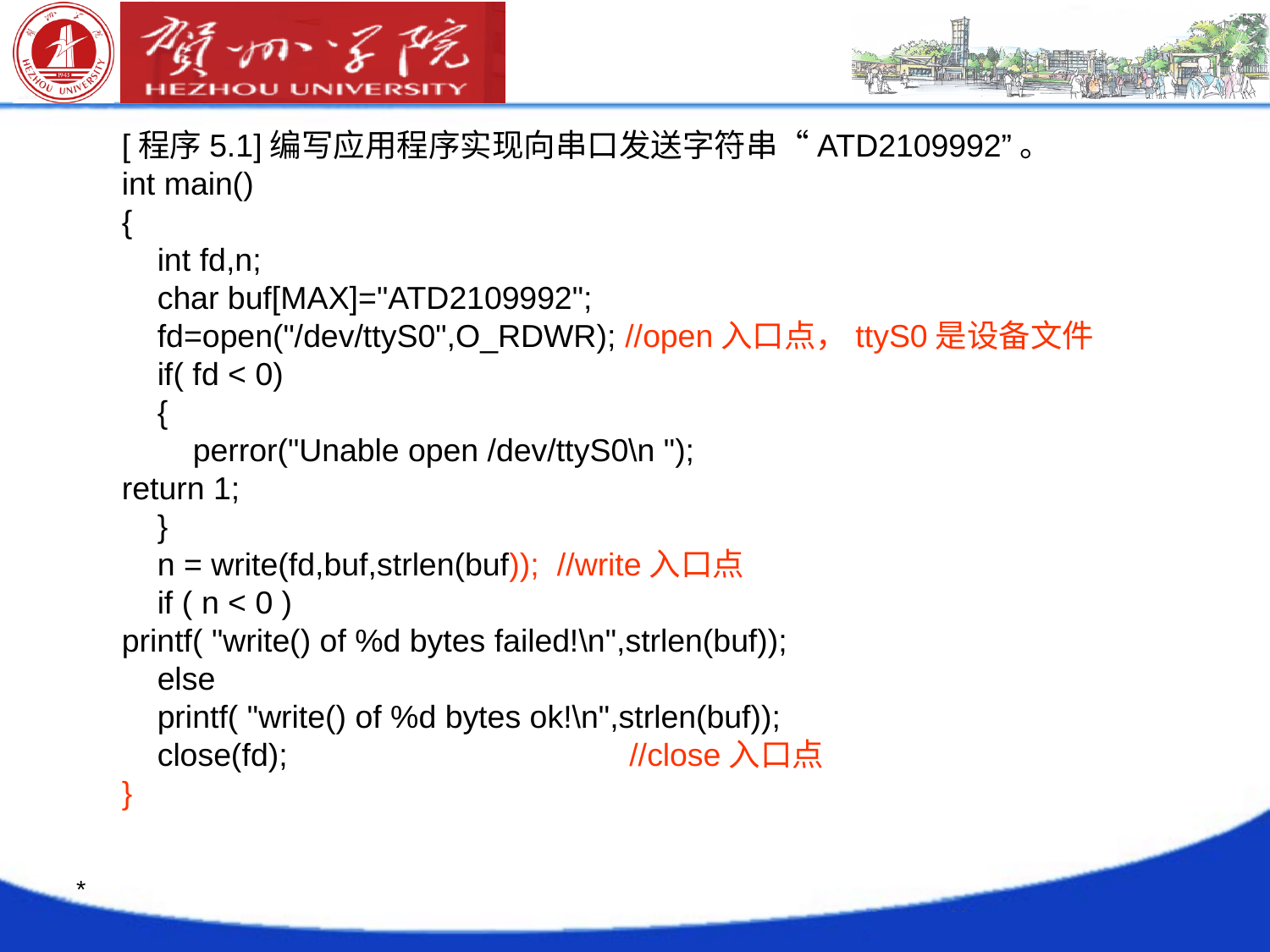

[程序5.1]编写应用程序实现向串口发送字符串“ATD2109992”。
int main()
{
    int fd,n;
    char buf[MAX]="ATD2109992";
    fd=open("/dev/ttyS0",O_RDWR); //open入口点，ttyS0是设备文件
    if( fd < 0)
    {
        perror("Unable open /dev/ttyS0\n ");
return 1;
    }
    n = write(fd,buf,strlen(buf));  //write入口点
    if ( n < 0 )
printf( "write() of %d bytes failed!\n",strlen(buf));
    else
    printf( "write() of %d bytes ok!\n",strlen(buf));
    close(fd); 　　　　　　　　　　//close入口点
}
# *